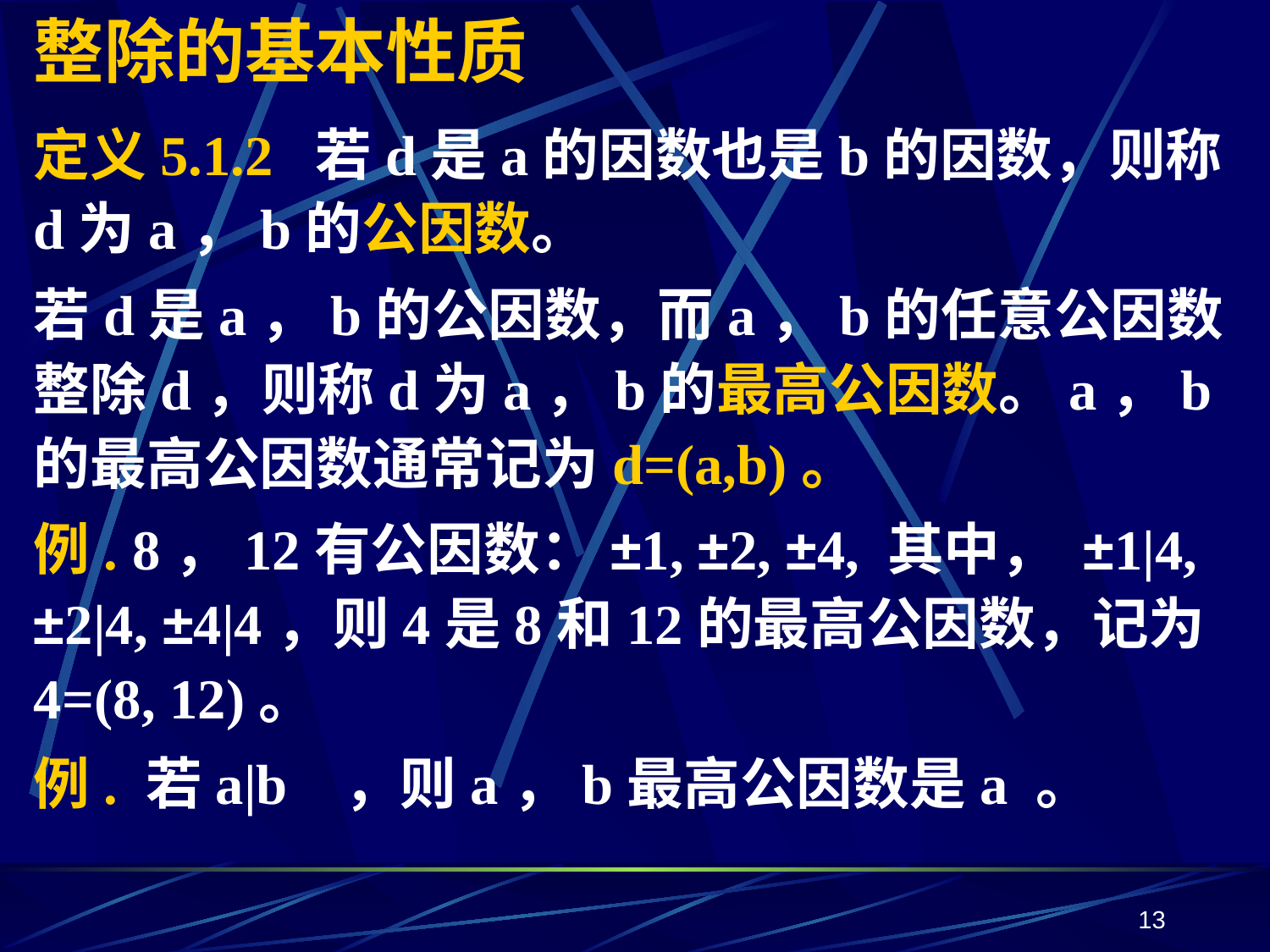

# 整除的基本性质
定义5.1.2  若d是a的因数也是b的因数，则称d为a，b的公因数。
若d是a，b的公因数，而a，b的任意公因数整除d，则称d为a，b的最高公因数。a，b的最高公因数通常记为d=(a,b)。
例. 8，12有公因数：±1, ±2, ±4, 其中， ±1|4, ±2|4, ±4|4，则4是8和12的最高公因数，记为4=(8, 12)。
例. 若a|b   ，则a，b最高公因数是a 。
13